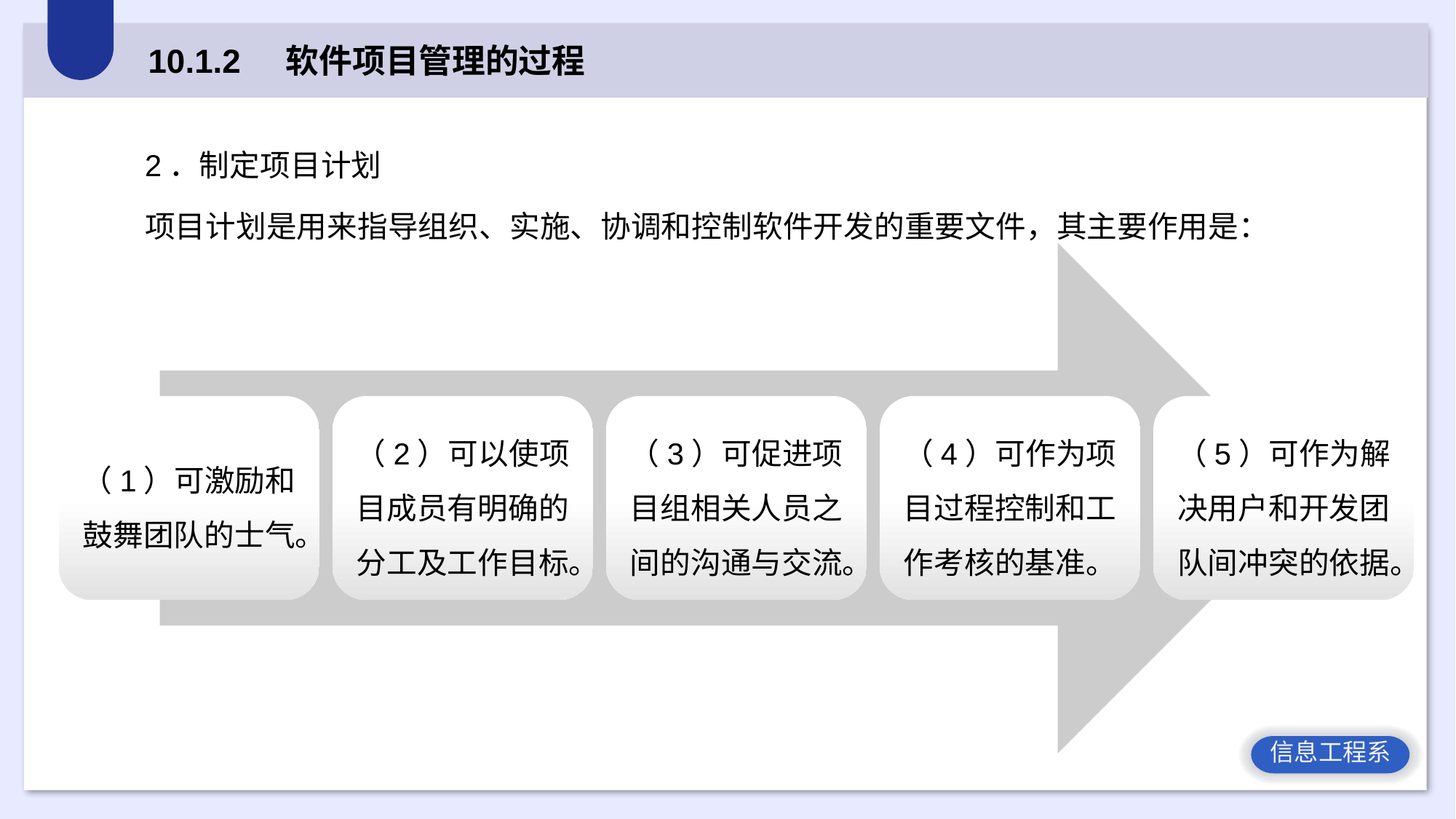

10.1.2    软件项目管理的过程
2．制定项目计划
项目计划是用来指导组织、实施、协调和控制软件开发的重要文件，其主要作用是：

（1）可激励和鼓舞团队的士气。
（2）可以使项目成员有明确的分工及工作目标。
（3）可促进项目组相关人员之间的沟通与交流。
（4）可作为项目过程控制和工作考核的基准。
（5）可作为解决用户和开发团队间冲突的依据。